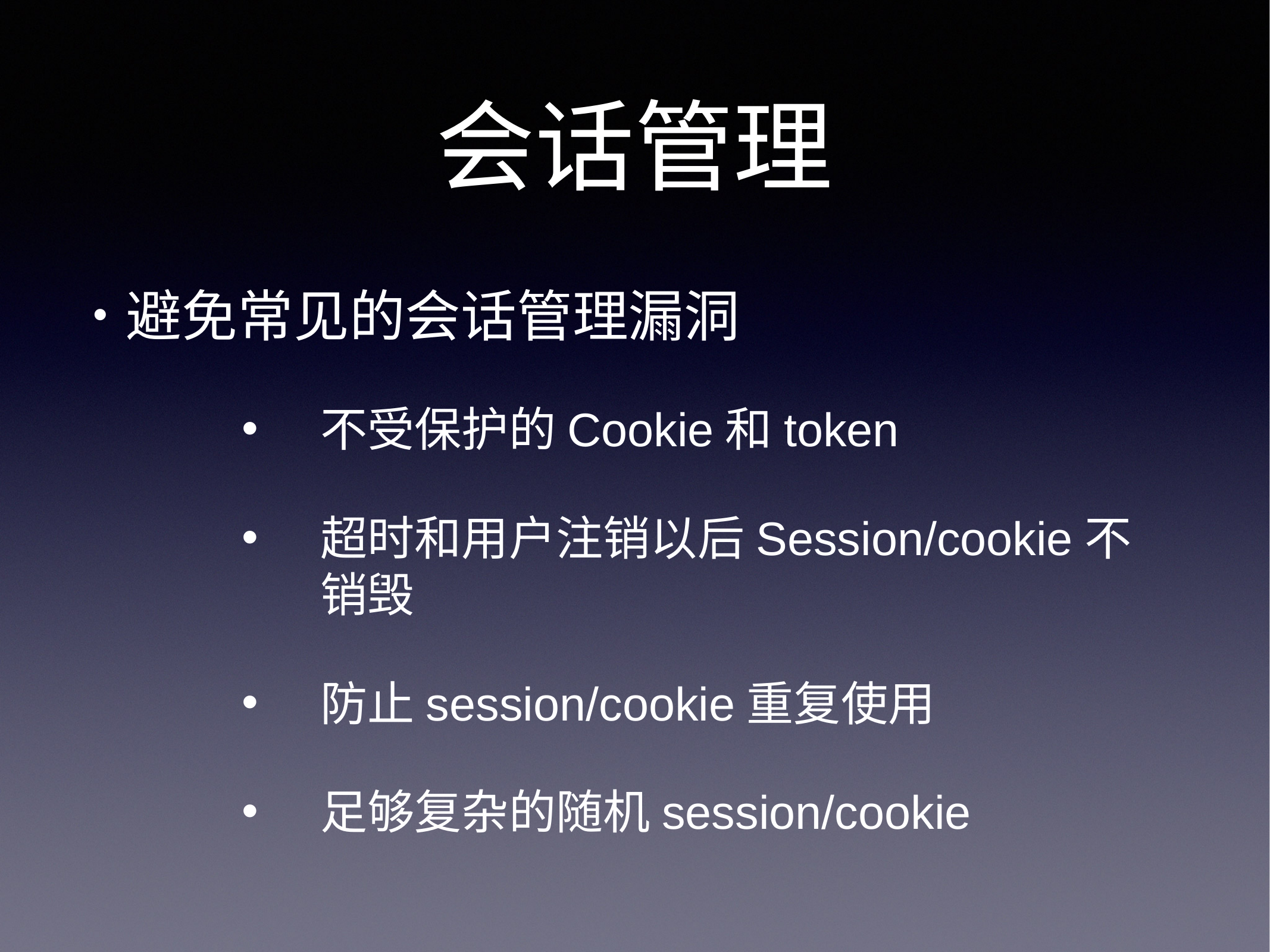

# 会话管理
避免常见的会话管理漏洞
不受保护的Cookie和token
超时和用户注销以后Session/cookie不销毁
防止session/cookie重复使用
足够复杂的随机session/cookie